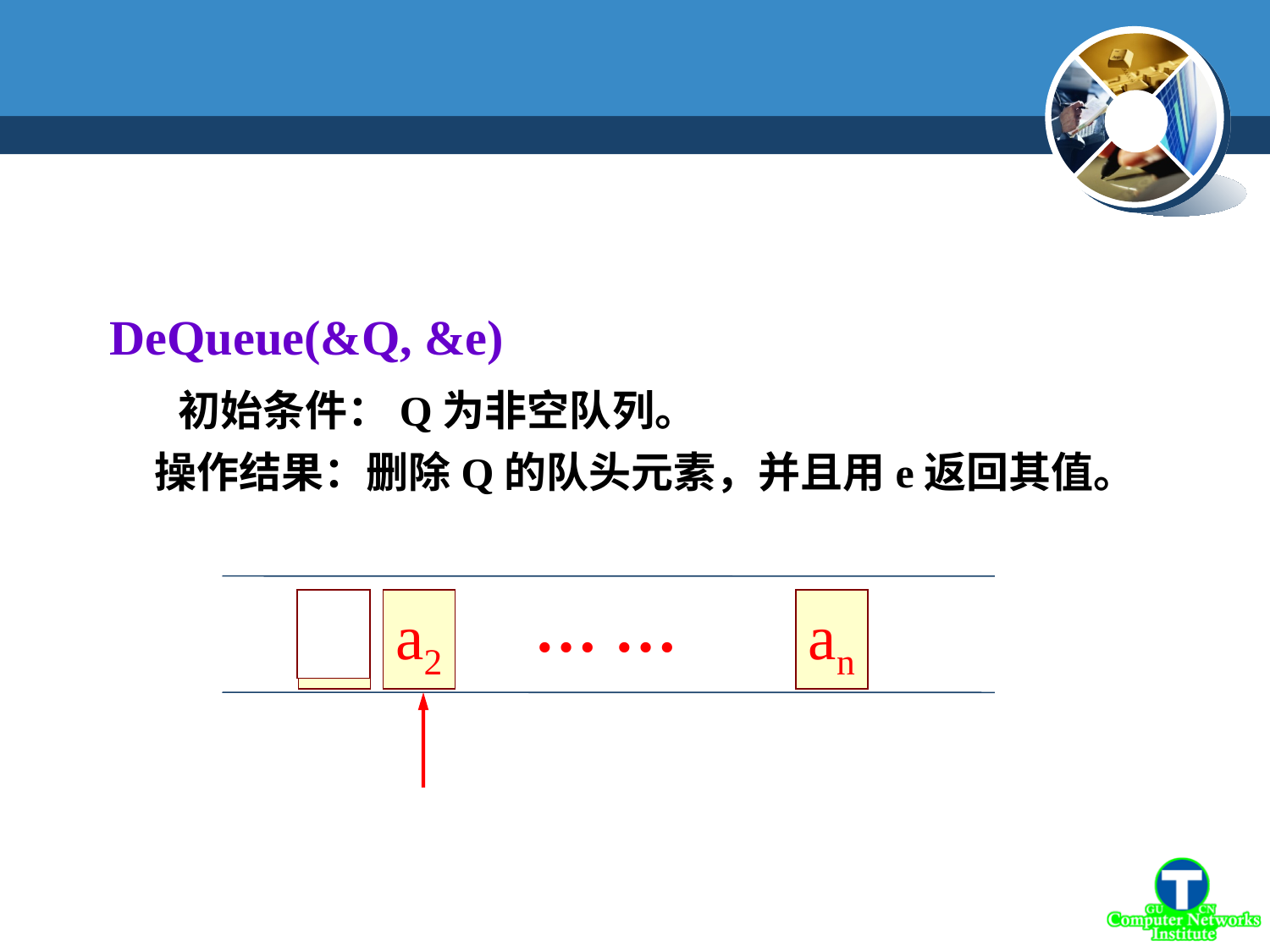

DeQueue(&Q, &e)
    初始条件：Q为非空队列。
      操作结果：删除Q的队头元素，并且用e返回其值。

… …
a1

a2
an